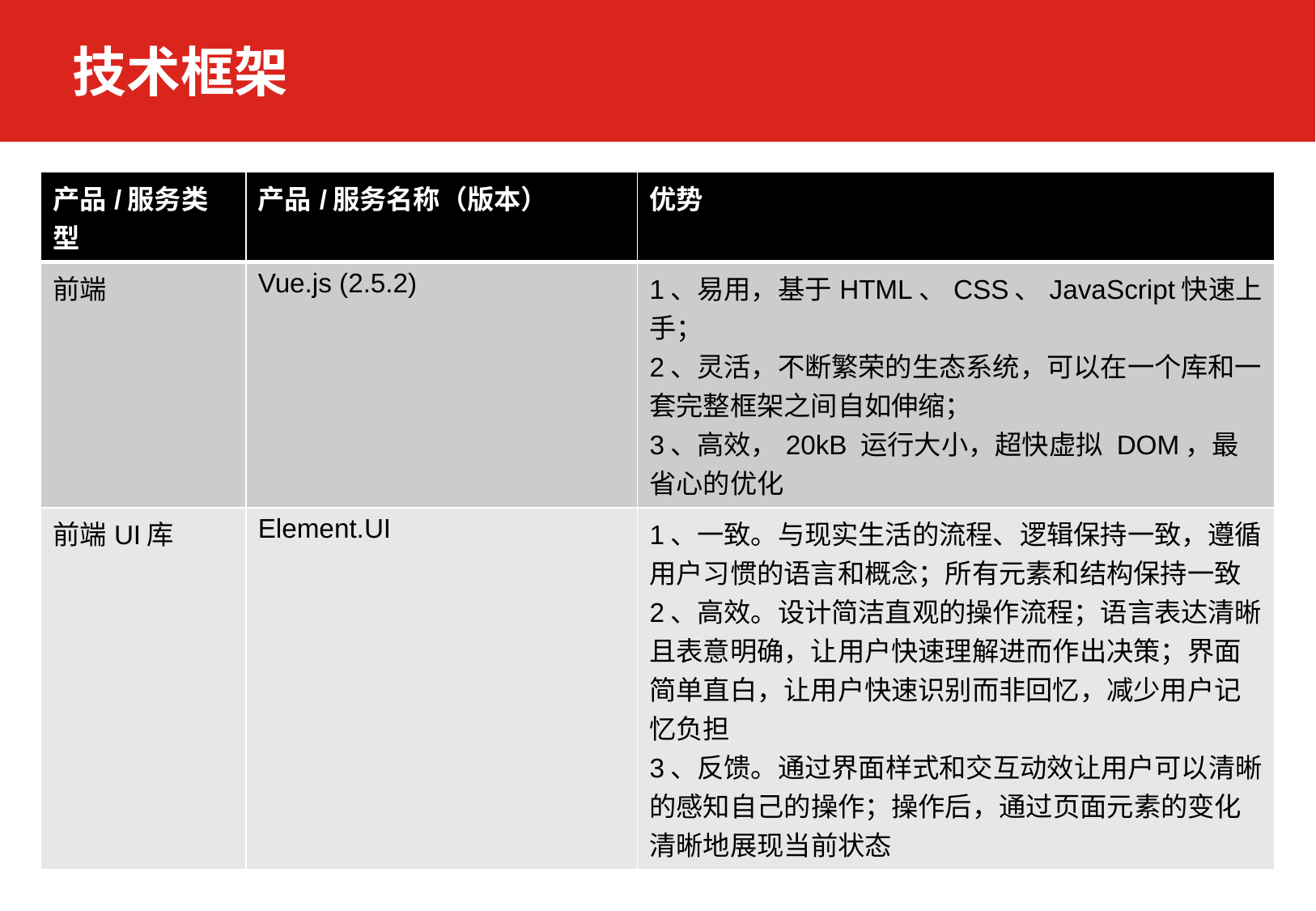

技术框架
| 产品/服务类型 | 产品/服务名称（版本） | 优势 |
| --- | --- | --- |
| 前端 | Vue.js (2.5.2) | 1、易用，基于HTML、CSS、JavaScript快速上手； 2、灵活，不断繁荣的生态系统，可以在一个库和一套完整框架之间自如伸缩； 3、高效，20kB 运行大小，超快虚拟 DOM，最省心的优化 |
| 前端UI库 | Element.UI | 1、一致。与现实生活的流程、逻辑保持一致，遵循用户习惯的语言和概念；所有元素和结构保持一致 2、高效。设计简洁直观的操作流程；语言表达清晰且表意明确，让用户快速理解进而作出决策；界面简单直白，让用户快速识别而非回忆，减少用户记忆负担 3、反馈。通过界面样式和交互动效让用户可以清晰的感知自己的操作；操作后，通过页面元素的变化清晰地展现当前状态 |